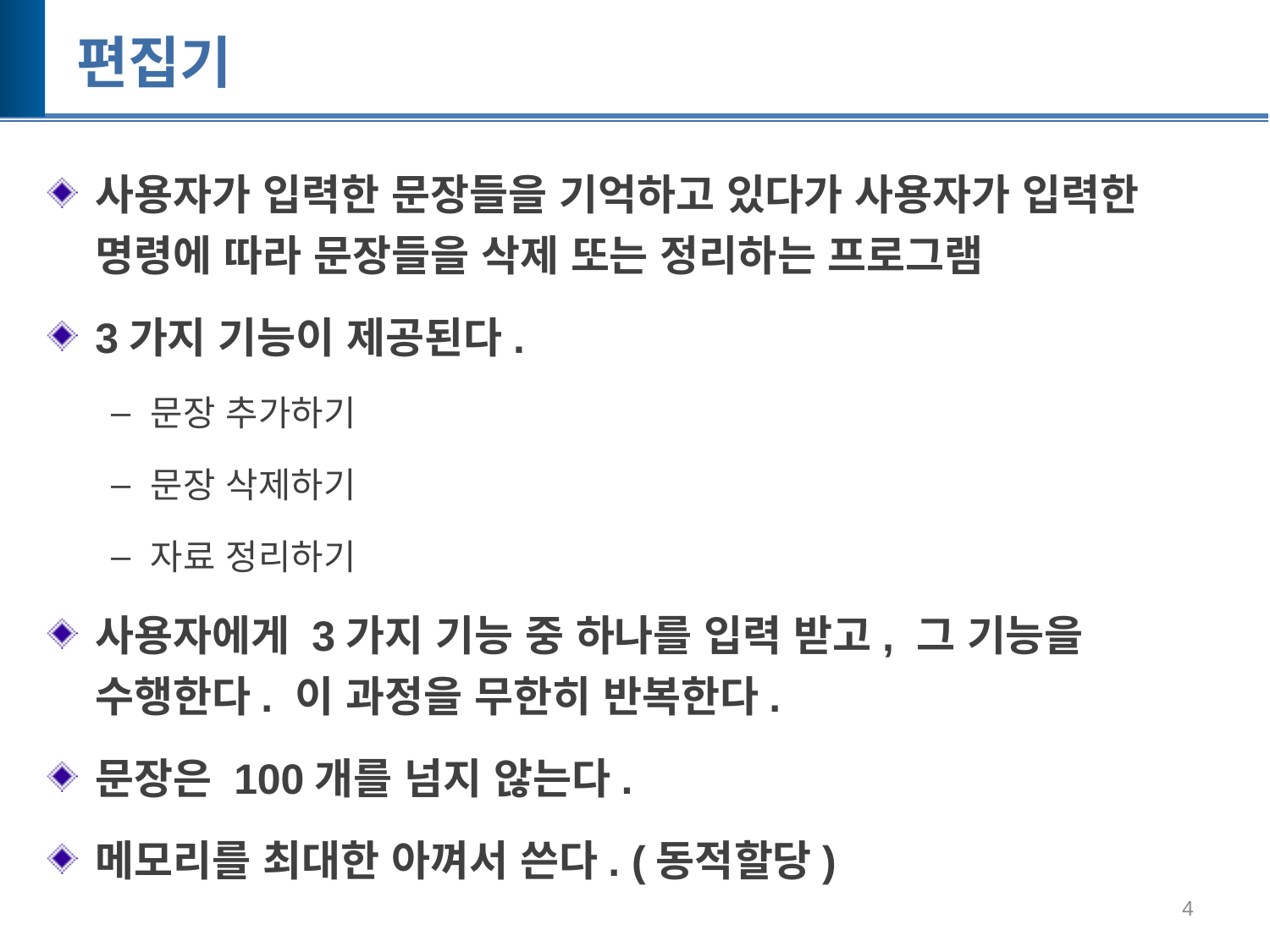

# 편집기
사용자가 입력한 문장들을 기억하고 있다가 사용자가 입력한 명령에 따라 문장들을 삭제 또는 정리하는 프로그램
3가지 기능이 제공된다.
문장 추가하기
문장 삭제하기
자료 정리하기
사용자에게 3가지 기능 중 하나를 입력 받고, 그 기능을 수행한다. 이 과정을 무한히 반복한다.
문장은 100개를 넘지 않는다.
메모리를 최대한 아껴서 쓴다. (동적할당)
4